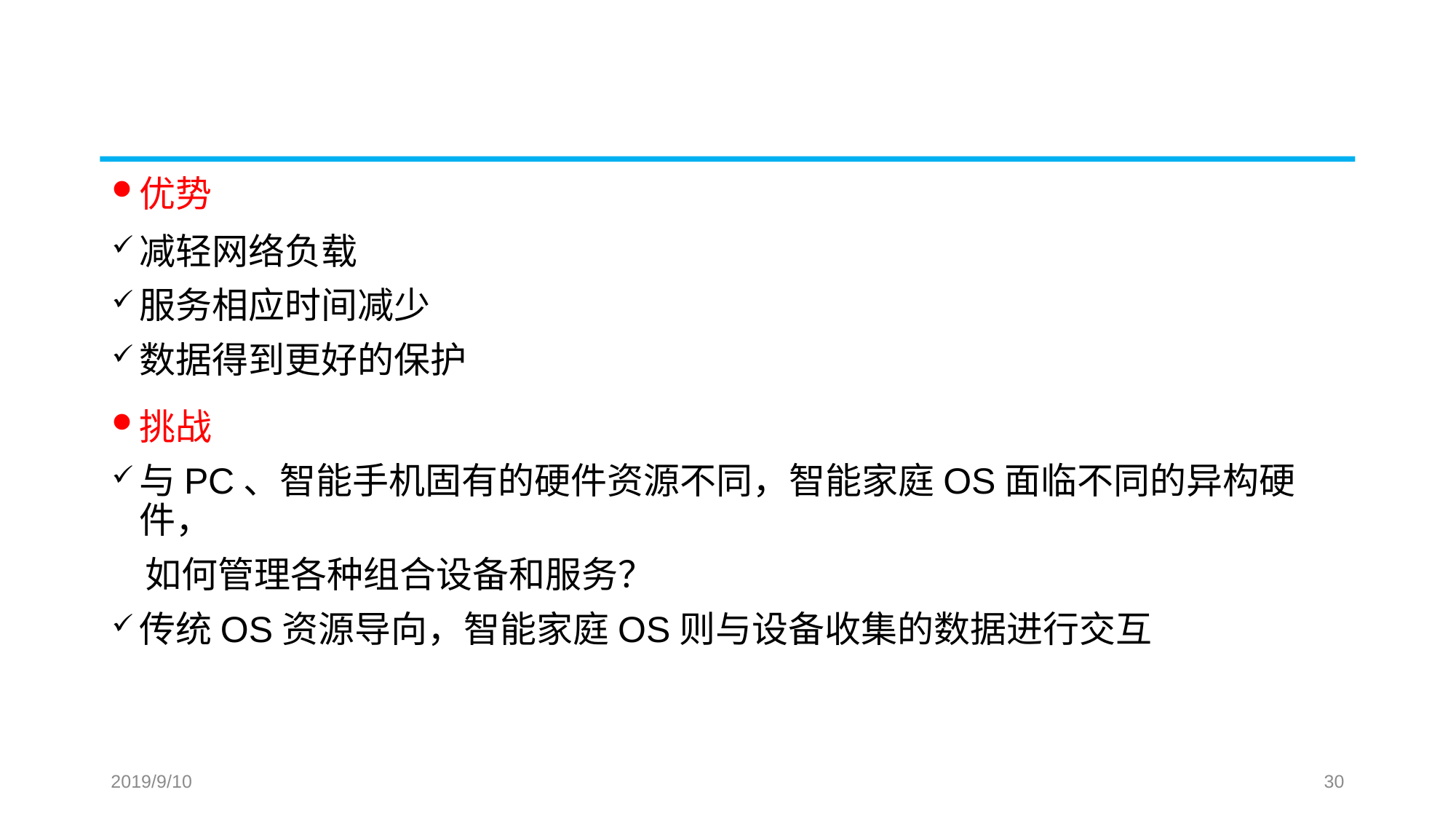

#
优势
减轻网络负载
服务相应时间减少
数据得到更好的保护
挑战
与PC、智能手机固有的硬件资源不同，智能家庭OS面临不同的异构硬件，
   如何管理各种组合设备和服务？
传统OS资源导向，智能家庭OS则与设备收集的数据进行交互
2019/9/10
30